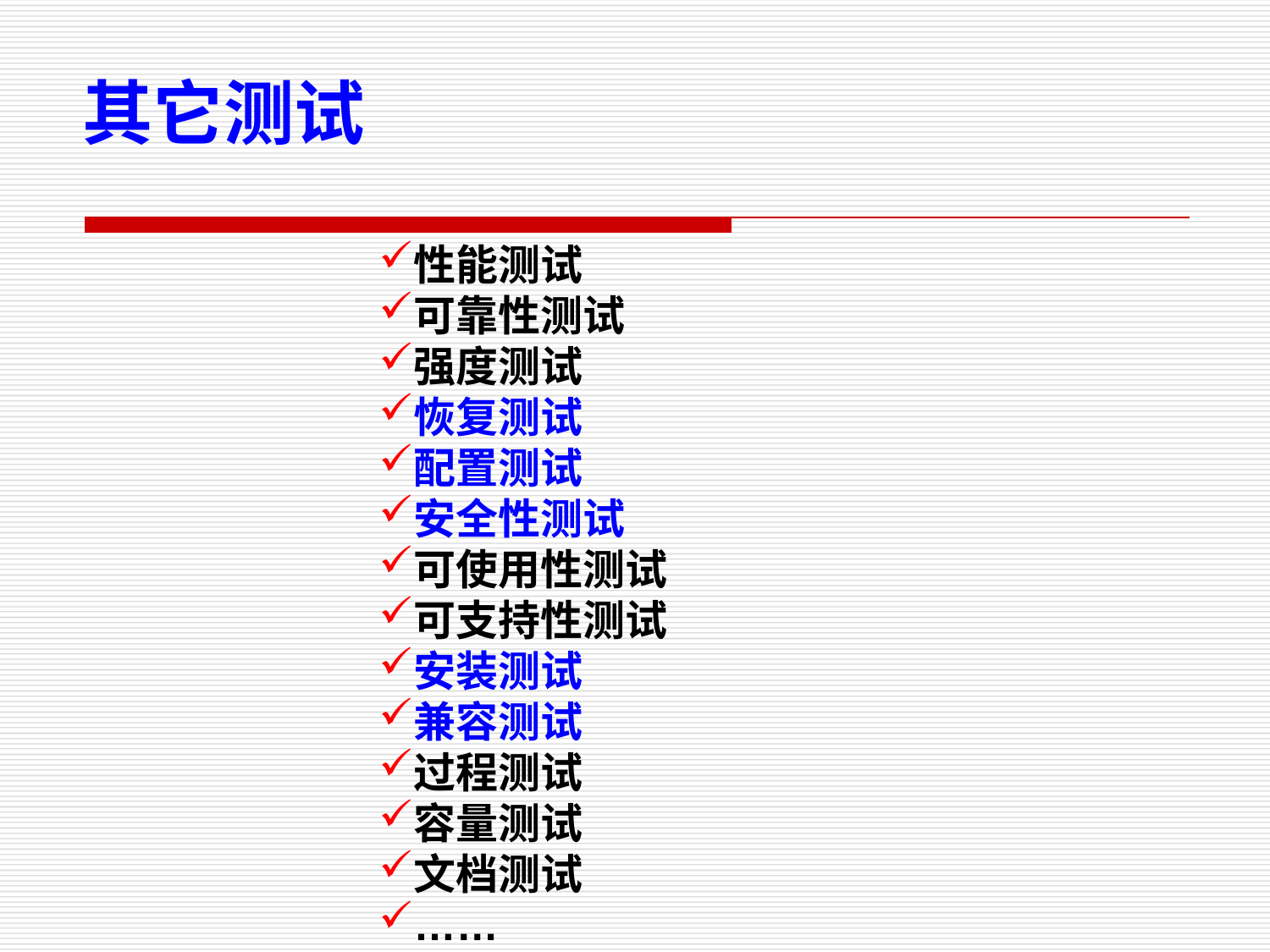

其它测试
性能测试
可靠性测试
强度测试
恢复测试
配置测试
安全性测试
可使用性测试
可支持性测试
安装测试
兼容测试
过程测试
容量测试
文档测试
……